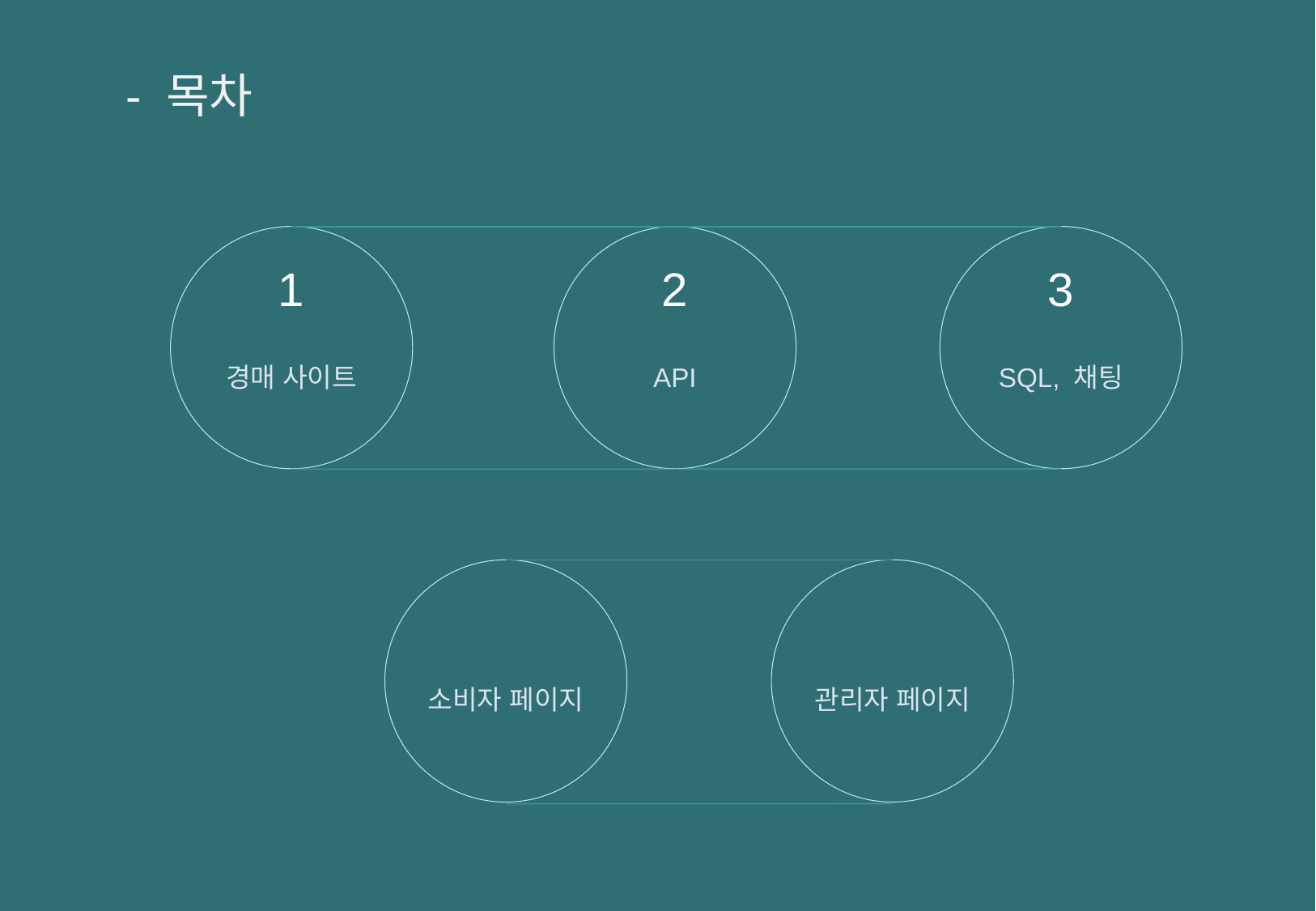

- 목차

1
2
3
경매 사이트
API
SQL, 채팅

소비자 페이지
관리자 페이지